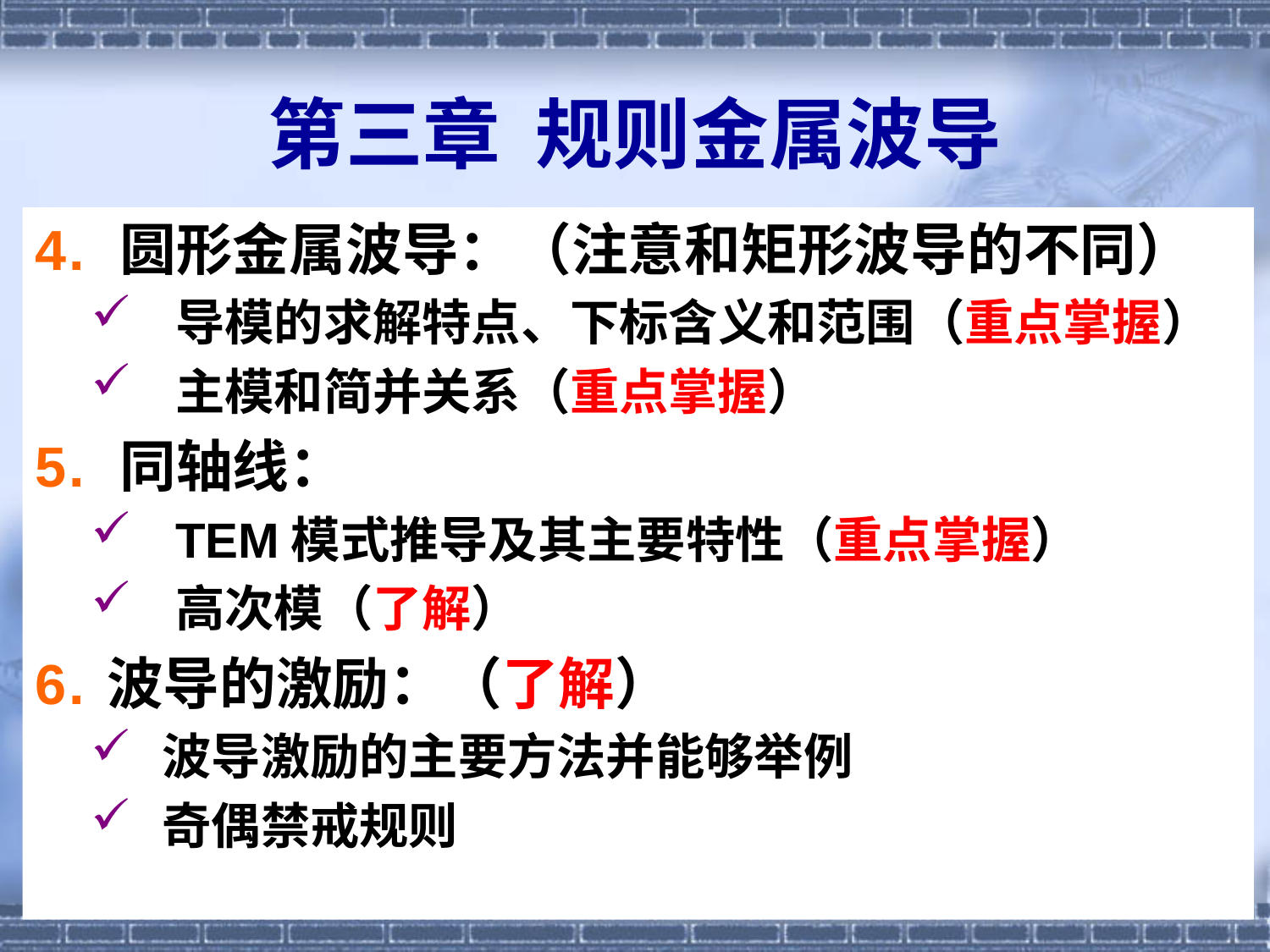

# 第三章  规则金属波导
圆形金属波导：（注意和矩形波导的不同）
导模的求解特点、下标含义和范围（重点掌握）
主模和简并关系（重点掌握）
同轴线：
TEM模式推导及其主要特性（重点掌握）
高次模（了解）
波导的激励：（了解）
波导激励的主要方法并能够举例
奇偶禁戒规则